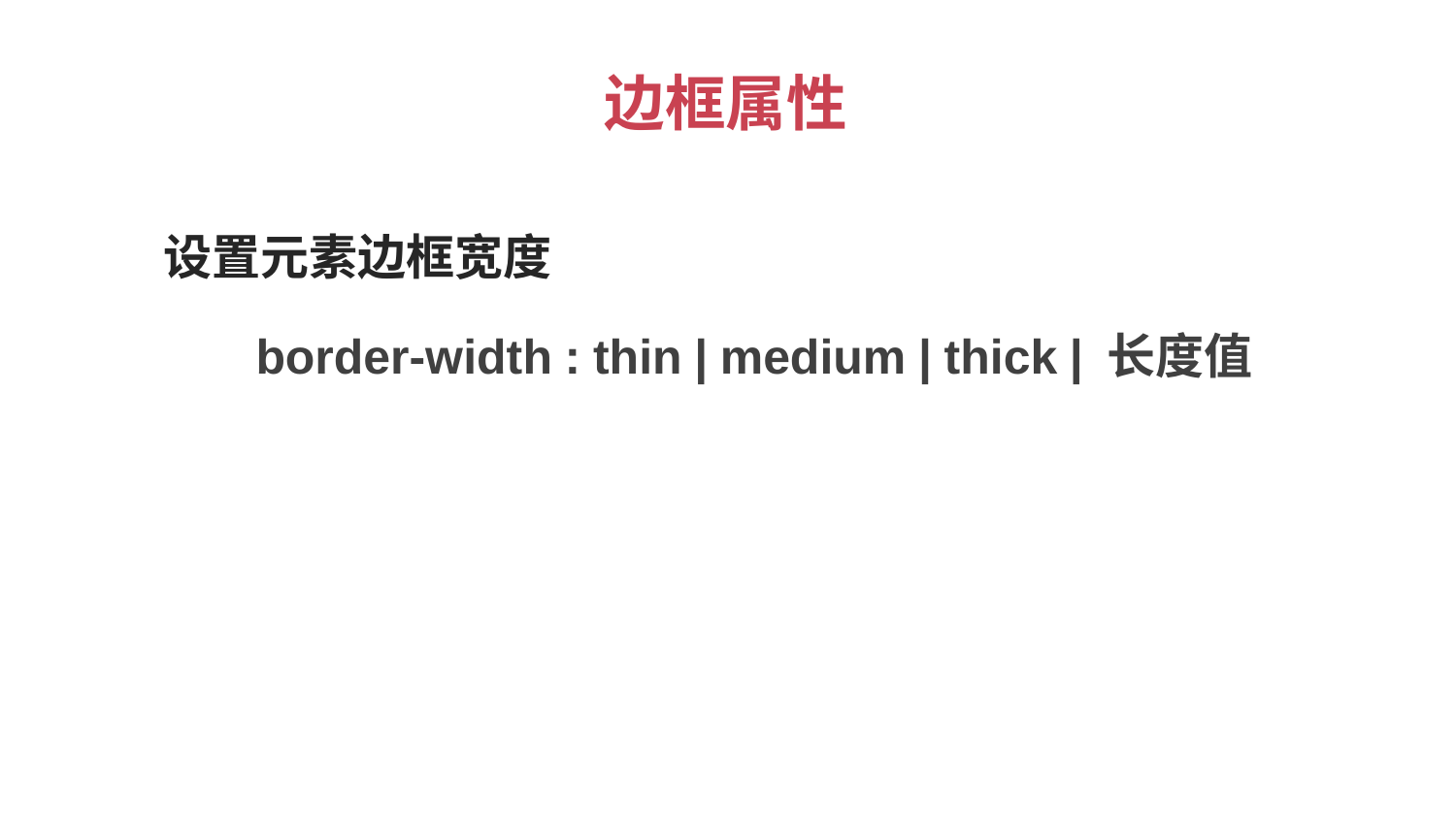

边框属性
设置元素边框宽度
border-width : thin | medium | thick | 长度值